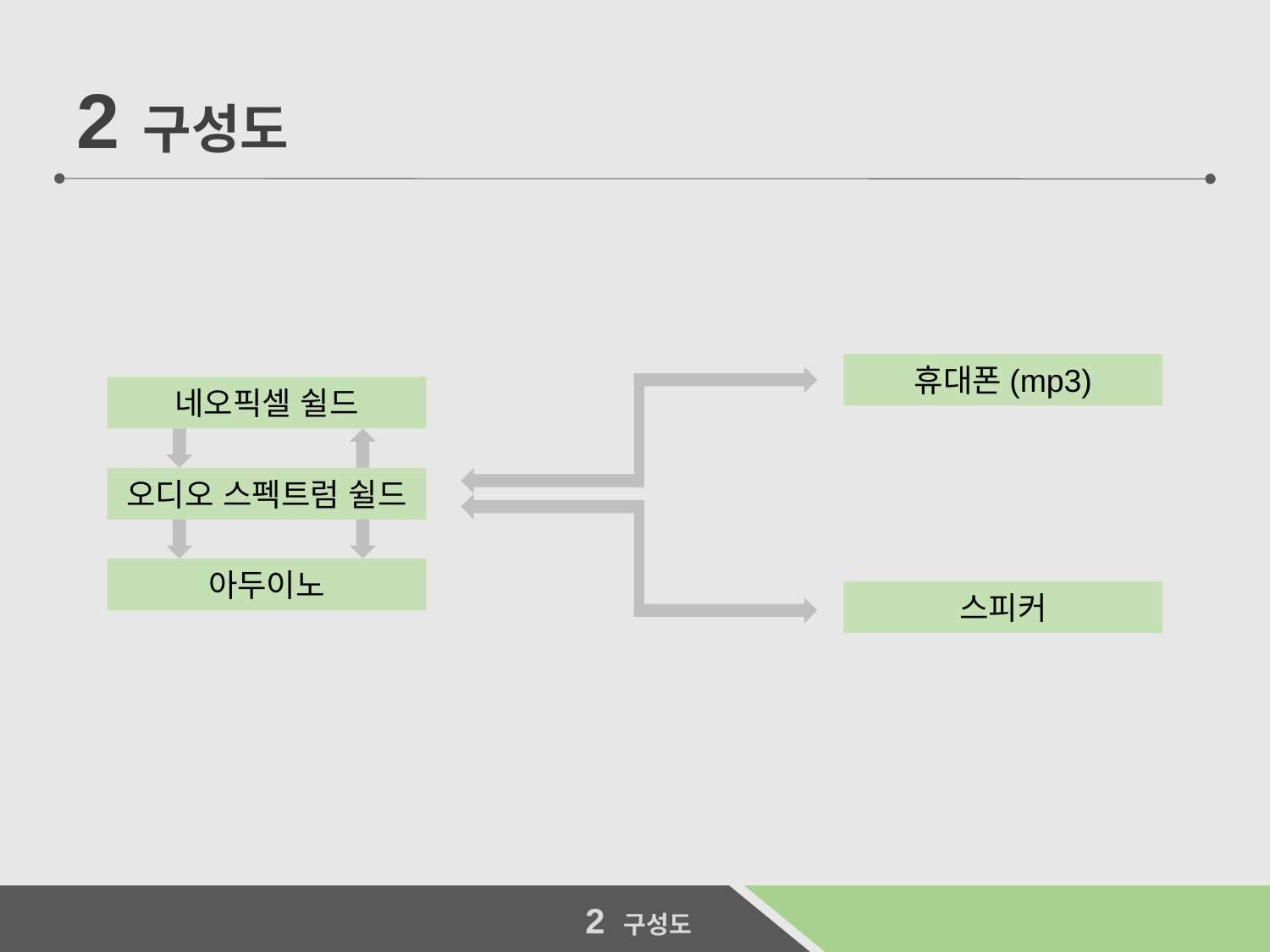

2 구성도
휴대폰(mp3)

네오픽셀 쉴드

오디오 스펙트럼 쉴드

아두이노
스피커

 2 구성도